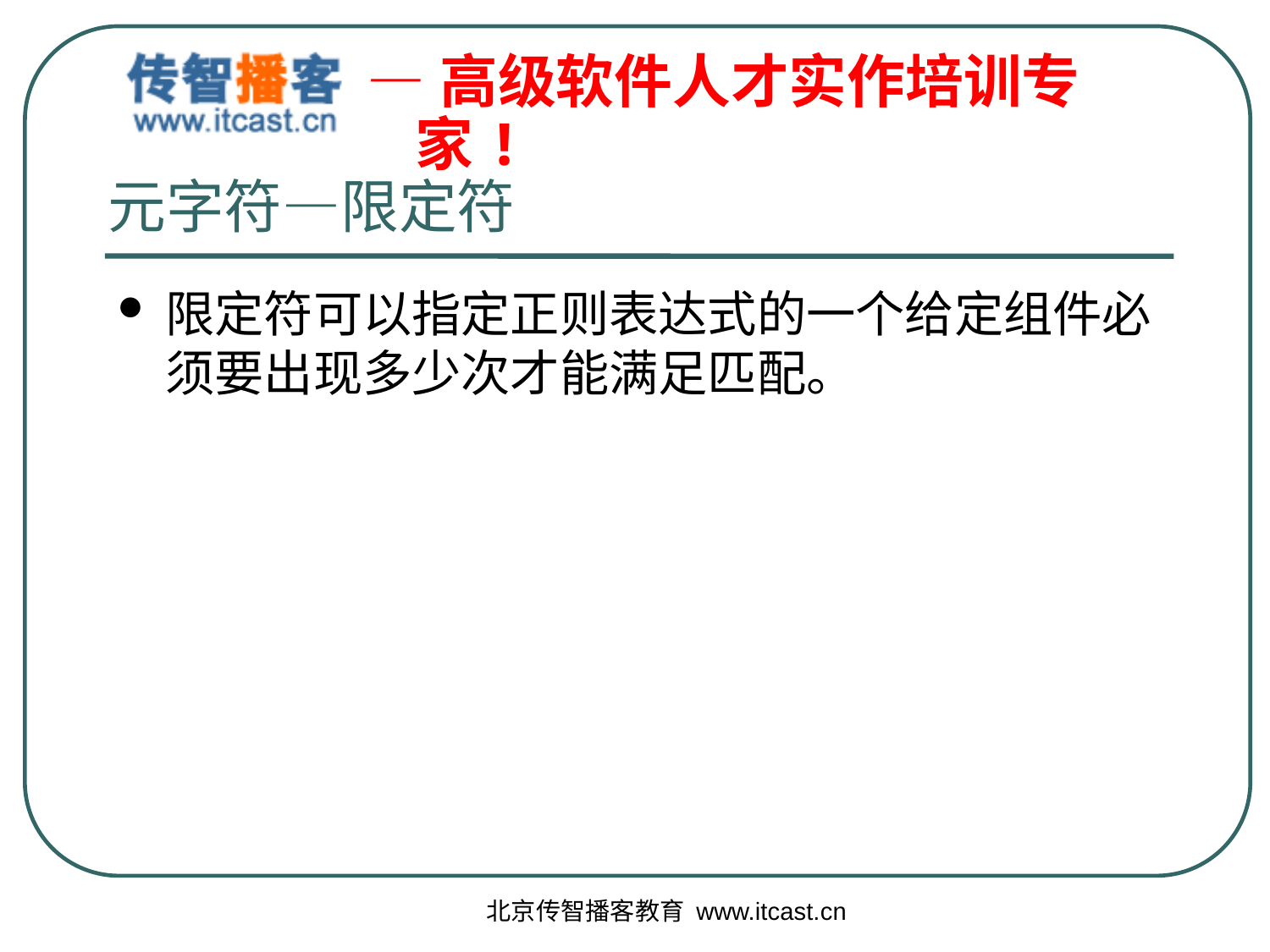

# 元字符—限定符
限定符可以指定正则表达式的一个给定组件必须要出现多少次才能满足匹配。
北京传智播客教育 www.itcast.cn